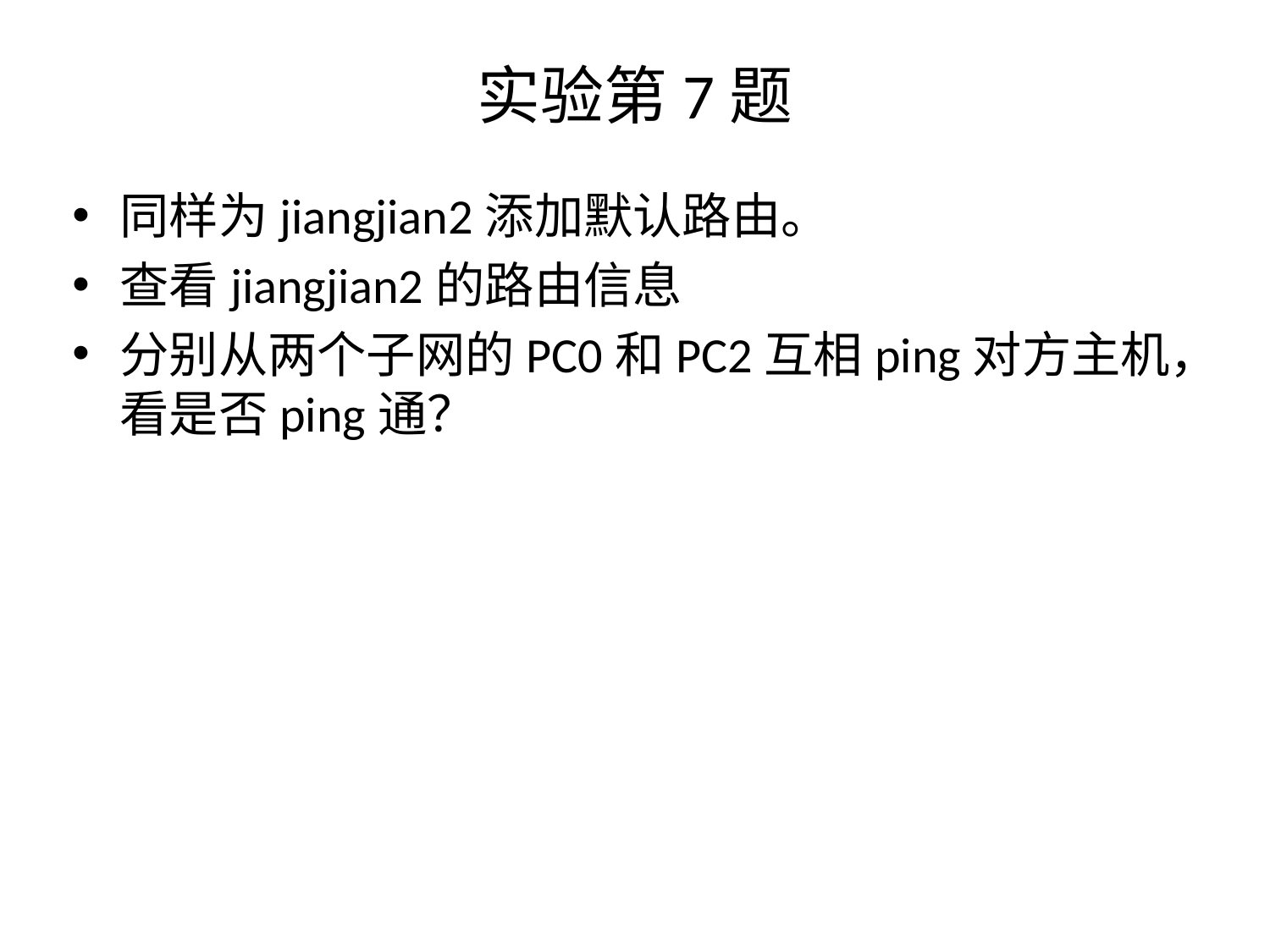

# 实验第7题
同样为jiangjian2添加默认路由。
查看jiangjian2的路由信息
分别从两个子网的PC0和PC2互相ping对方主机，看是否ping通？